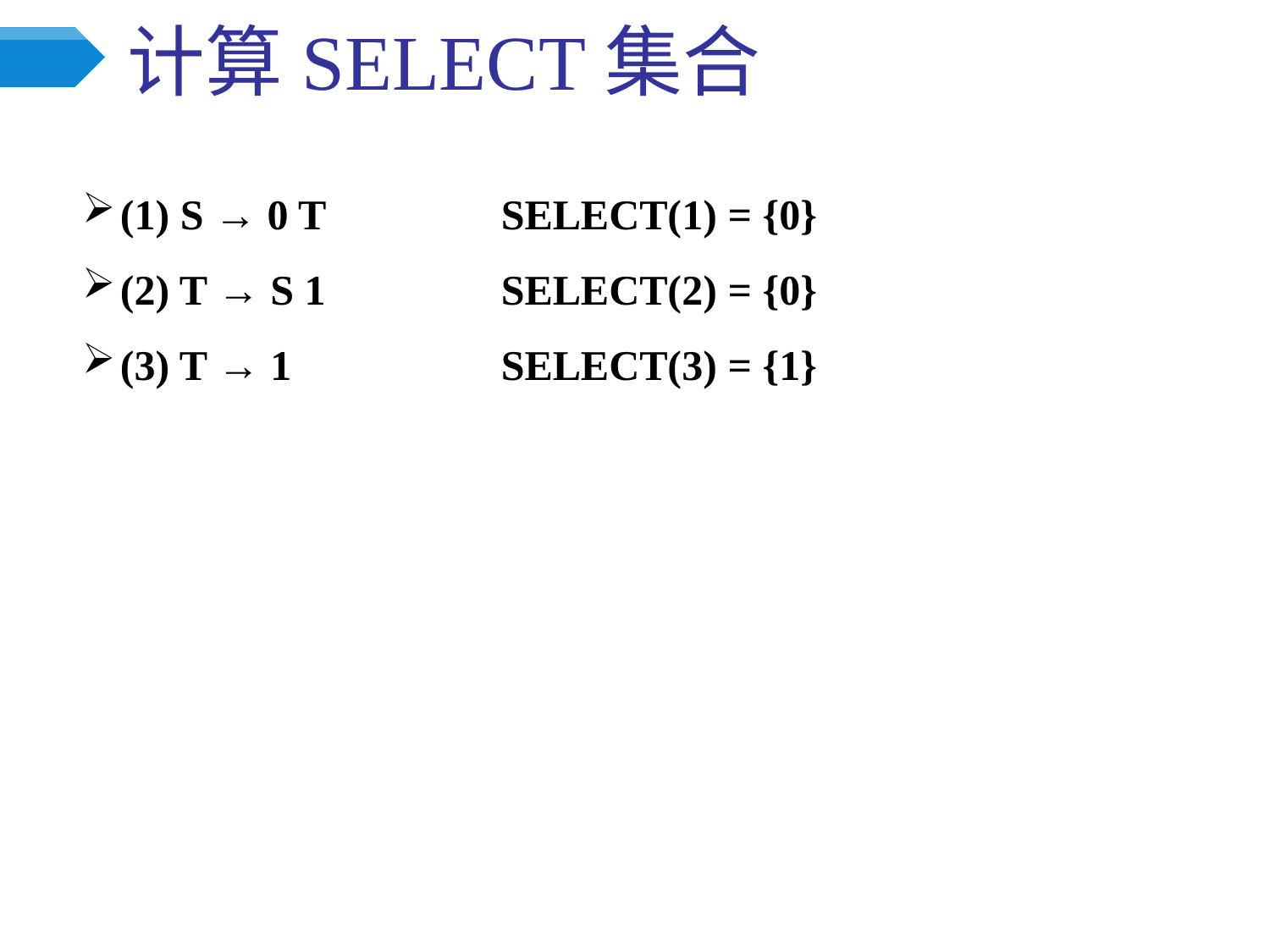

# 计算SELECT集合
(1) S → 0 T		SELECT(1) = {0}
(2) T → S 1		SELECT(2) = {0}
(3) T → 1		SELECT(3) = {1}